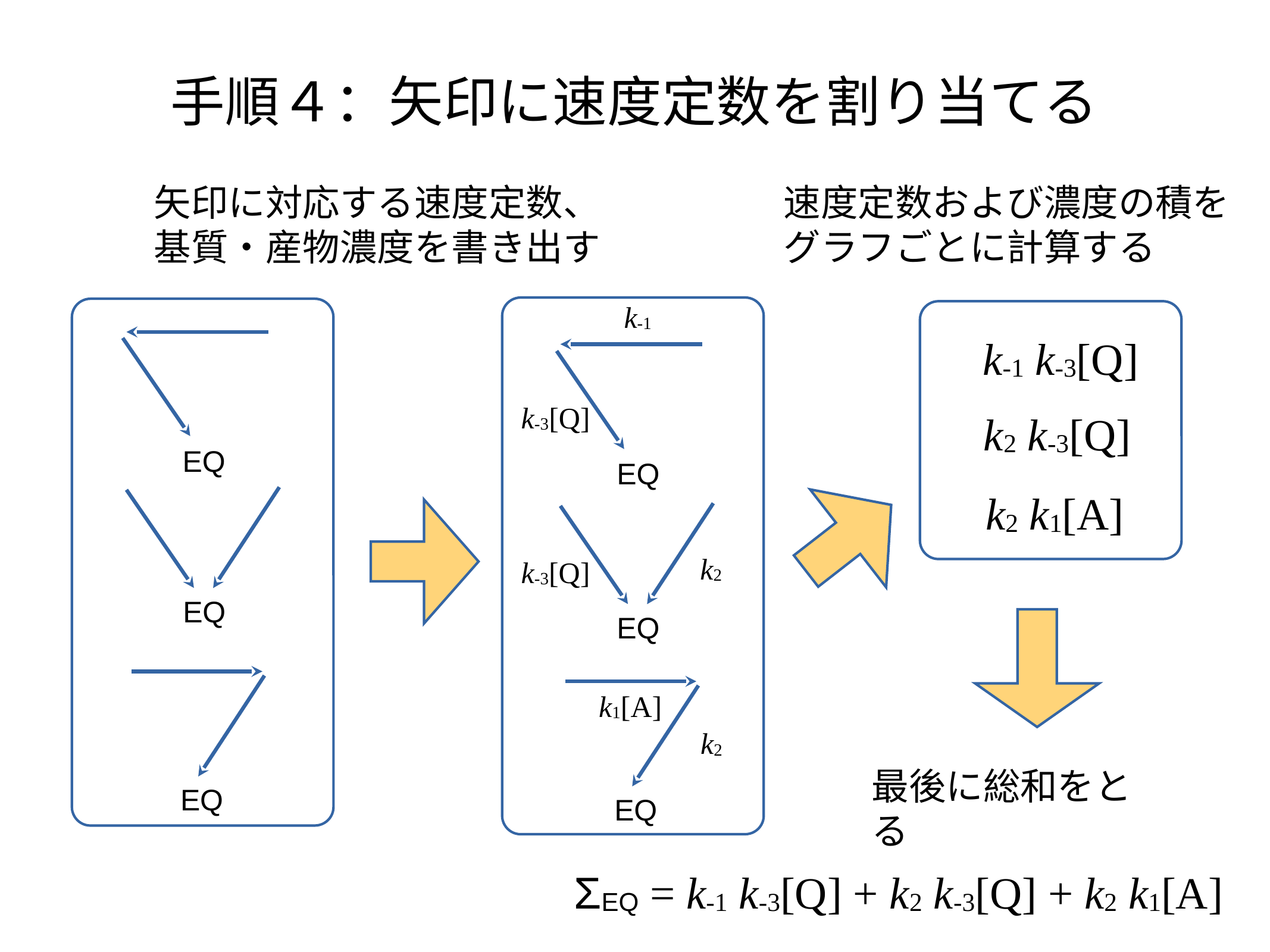

# 手順４：矢印に速度定数を割り当てる
矢印に対応する速度定数、
基質・産物濃度を書き出す
速度定数および濃度の積をグラフごとに計算する
k-1

k-1 k-3[Q]

k-3[Q]
k2 k-3[Q]
EQ
EQ

k2 k1[A]

k2
k-3[Q]
EQ
EQ

k1[A]

k2
EQ
最後に総和をとる
EQ
ΣEQ = k-1 k-3[Q] + k2 k-3[Q] + k2 k1[A]